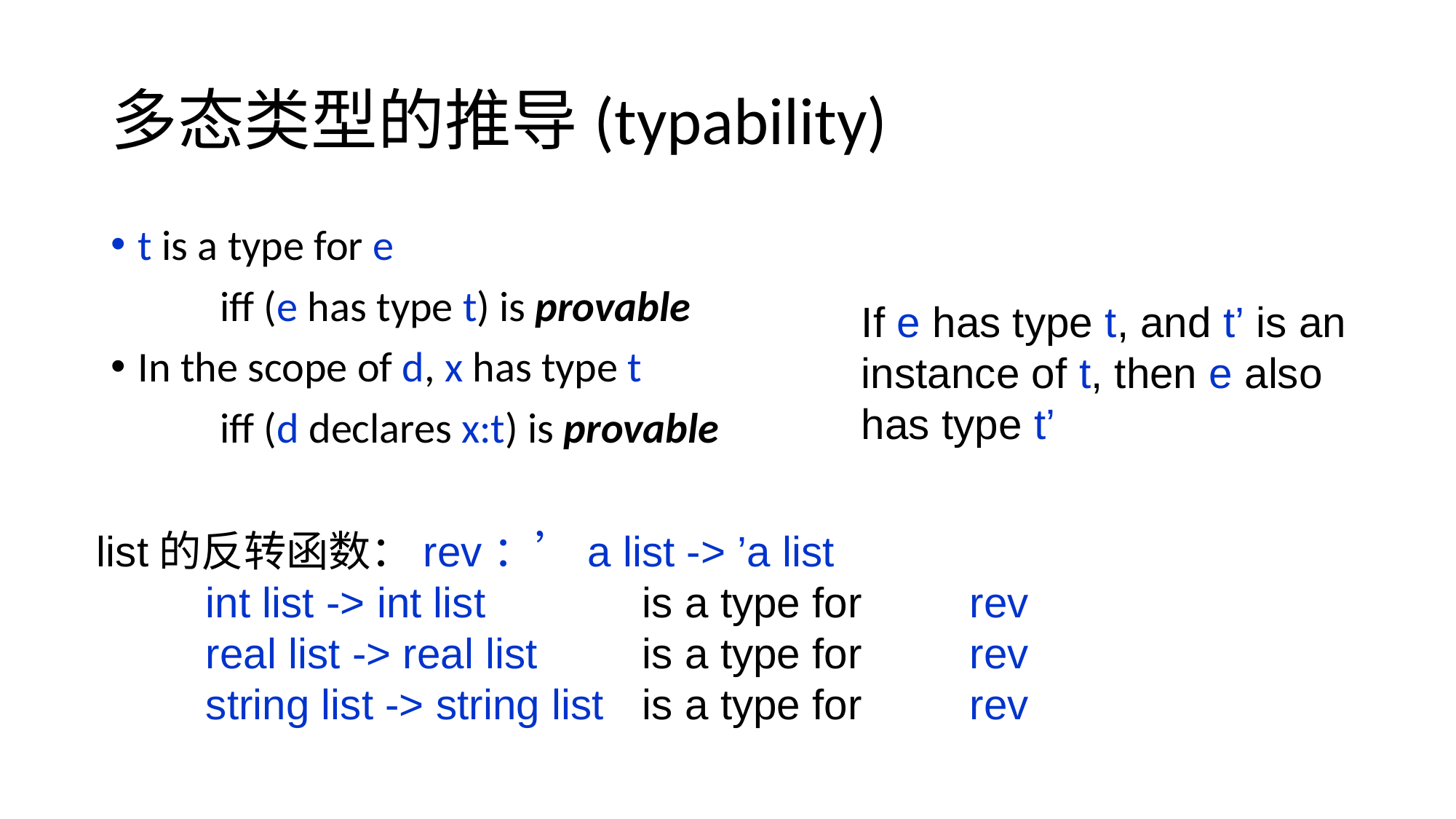

# 多态类型的推导(typability)
t is a type for e
	iff (e has type t) is provable
In the scope of d, x has type t
	iff (d declares x:t) is provable
If e has type t, and t’ is an instance of t, then e also has type t’
list的反转函数：rev：’a list -> ’a list
	int list -> int list 		is a type for 	rev
	real list -> real list 	is a type for 	rev
	string list -> string list 	is a type for 	rev